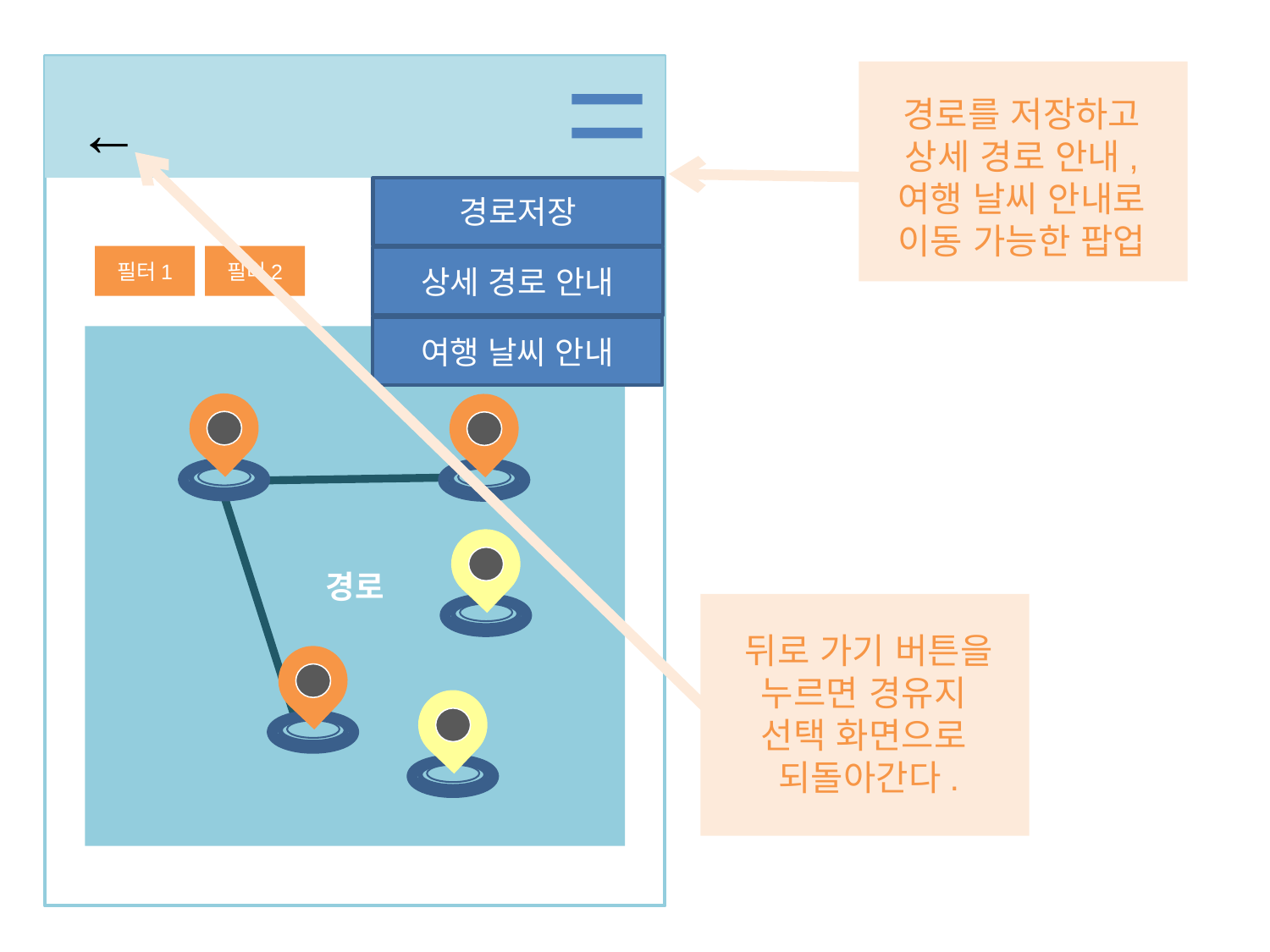

경로

경로를 저장하고
상세 경로 안내,
여행 날씨 안내로 이동 가능한 팝업

←

뒤로 가기 버튼을 누르면 경유지
선택 화면으로
되돌아간다.
경로저장
상세 경로 안내
여행 날씨 안내
필터1
필터2